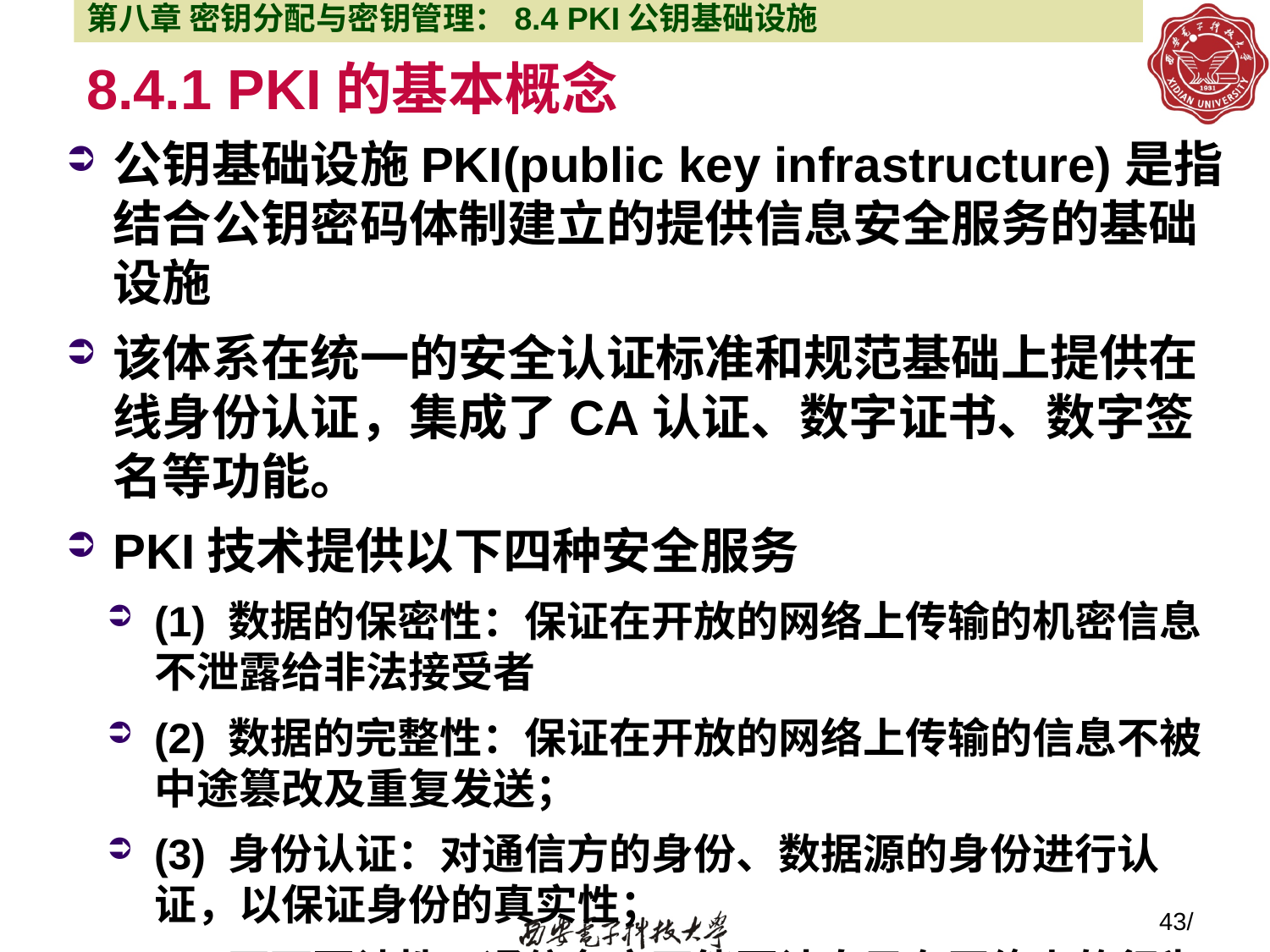

第八章 密钥分配与密钥管理：8.4 PKI公钥基础设施
# 8.4.1 PKI的基本概念
公钥基础设施PKI(public key infrastructure)是指结合公钥密码体制建立的提供信息安全服务的基础设施
该体系在统一的安全认证标准和规范基础上提供在线身份认证，集成了CA认证、数字证书、数字签名等功能。
PKI技术提供以下四种安全服务
(1) 数据的保密性：保证在开放的网络上传输的机密信息不泄露给非法接受者
(2) 数据的完整性：保证在开放的网络上传输的信息不被中途篡改及重复发送；
(3) 身份认证：对通信方的身份、数据源的身份进行认证，以保证身份的真实性；
(4) 不可否认性：通信各方不能否认自己在网络上的行为
SPKI简单分布式公钥基础设施
43/